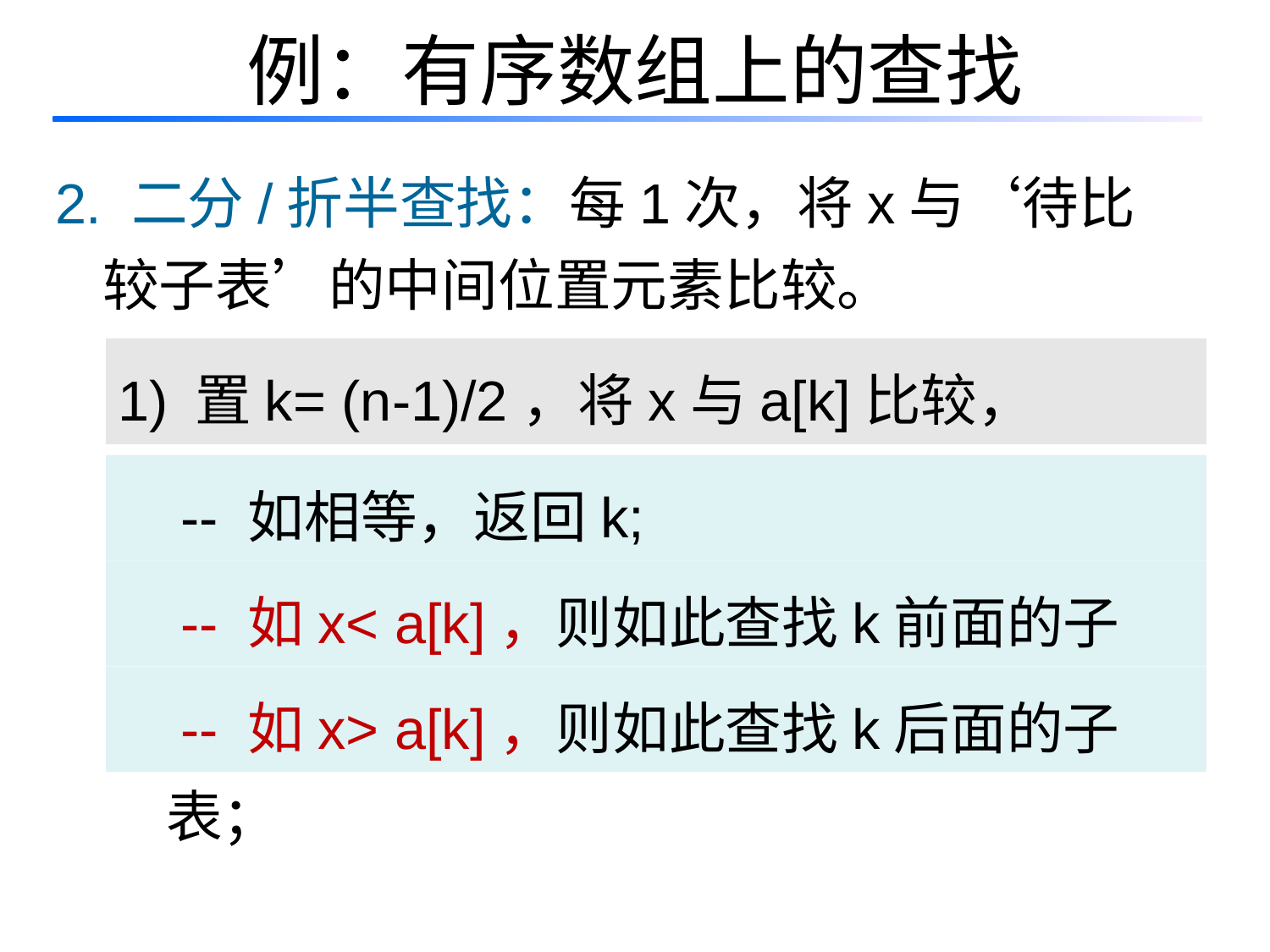

# 例：有序数组上的查找

2. 二分/折半查找：每1次，将x与‘待比较子表’的中间位置元素比较。
 置k= (n-1)/2，将x与a[k]比较，
    -- 如相等，返回k;
    -- 如x< a[k]，则如此查找k前面的子表；
    -- 如x> a[k]，则如此查找k后面的子表；